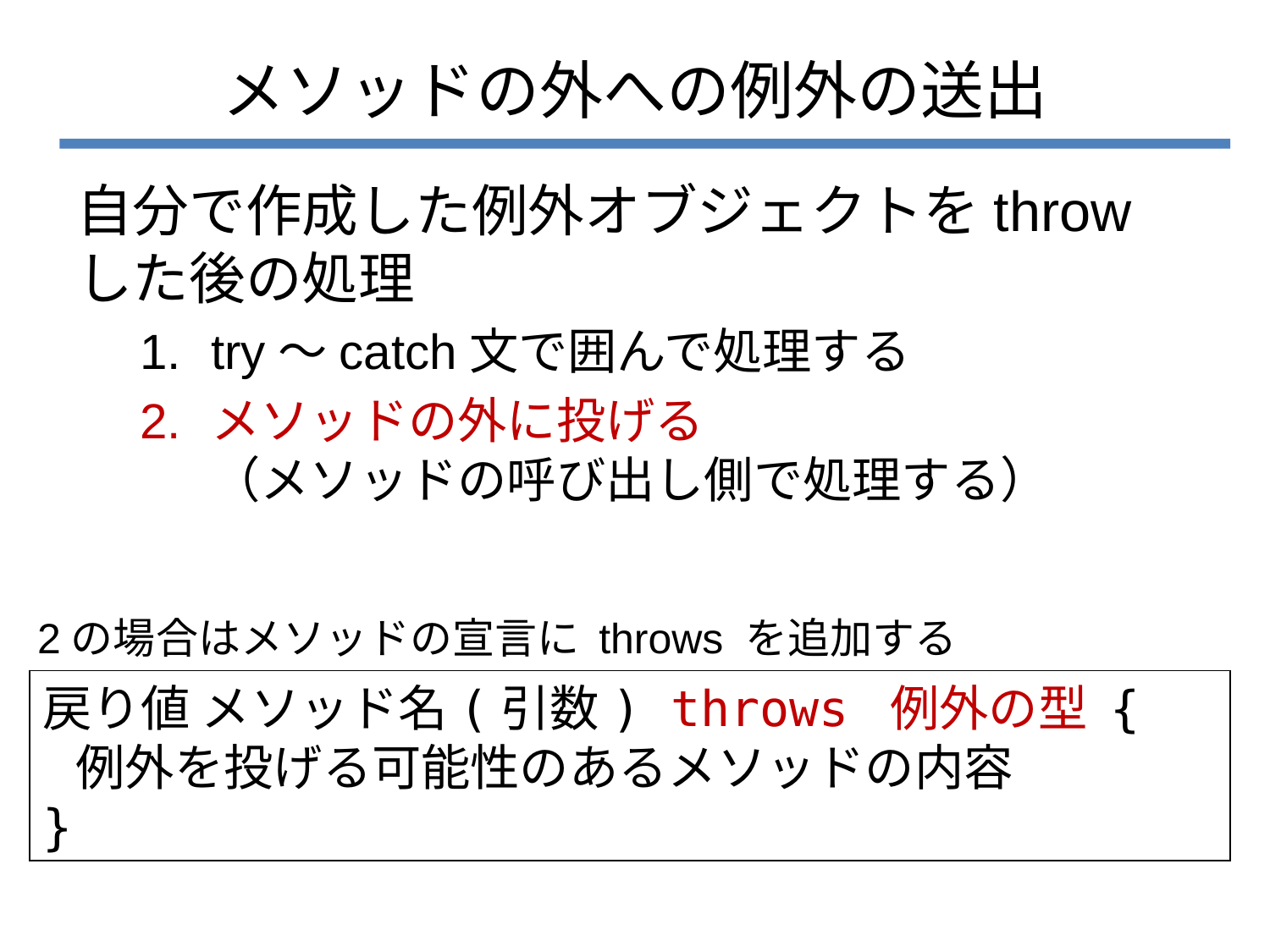

# メソッドの外への例外の送出
自分で作成した例外オブジェクトをthrowした後の処理
try～catch文で囲んで処理する
メソッドの外に投げる
（メソッドの呼び出し側で処理する）

2の場合はメソッドの宣言に throws を追加する
戻り値 メソッド名(引数) throws 例外の型 {
  例外を投げる可能性のあるメソッドの内容
}